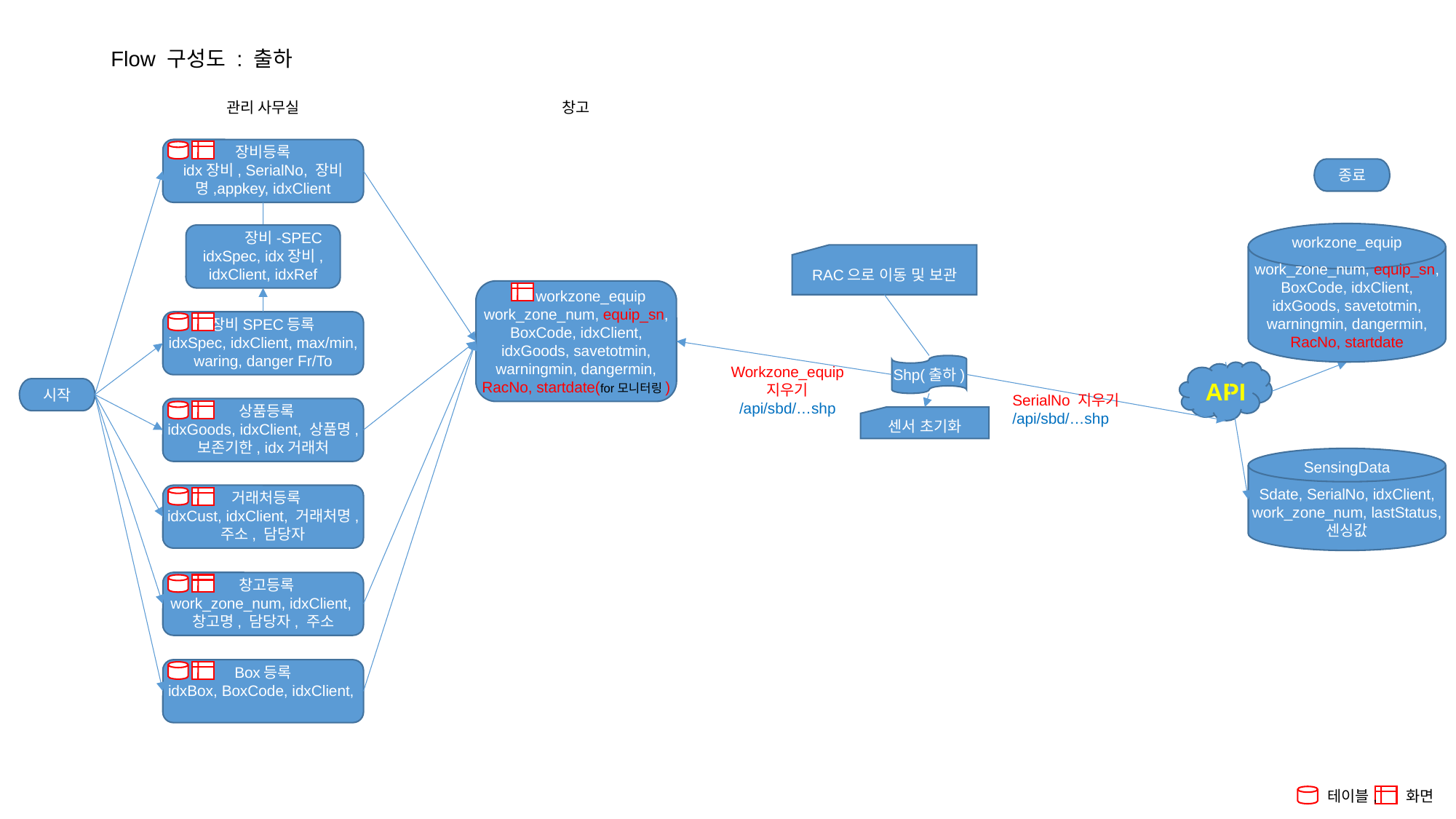

# Flow 구성도 : 출하
관리 사무실
창고
장비등록
idx장비, SerialNo, 장비명,appkey, idxClient

종료
workzone_equip

work_zone_num, equip_sn, BoxCode, idxClient, idxGoods, savetotmin, warningmin, dangermin, RacNo, startdate
         장비-SPEC
idxSpec, idx장비, idxClient, idxRef

RAC으로 이동 및 보관
       workzone_equip
work_zone_num, equip_sn, BoxCode, idxClient, idxGoods, savetotmin, warningmin, dangermin, RacNo, startdate(for모니터링)

장비SPEC등록
idxSpec, idxClient, max/min, waring, danger Fr/To

Shp(출하)
Workzone_equip
지우기
/api/sbd/…shp

API
시작
SerialNo 지우기
/api/sbd/…shp
 상품등록
idxGoods, idxClient, 상품명, 보존기한, idx거래처

센서 초기화
SensingData

Sdate, SerialNo, idxClient, work_zone_num, lastStatus, 센싱값
 거래처등록
idxCust, idxClient, 거래처명, 주소, 담당자

 창고등록
work_zone_num, idxClient,  창고명, 담당자, 주소

Box등록
idxBox, BoxCode, idxClient,

테이블,      화면